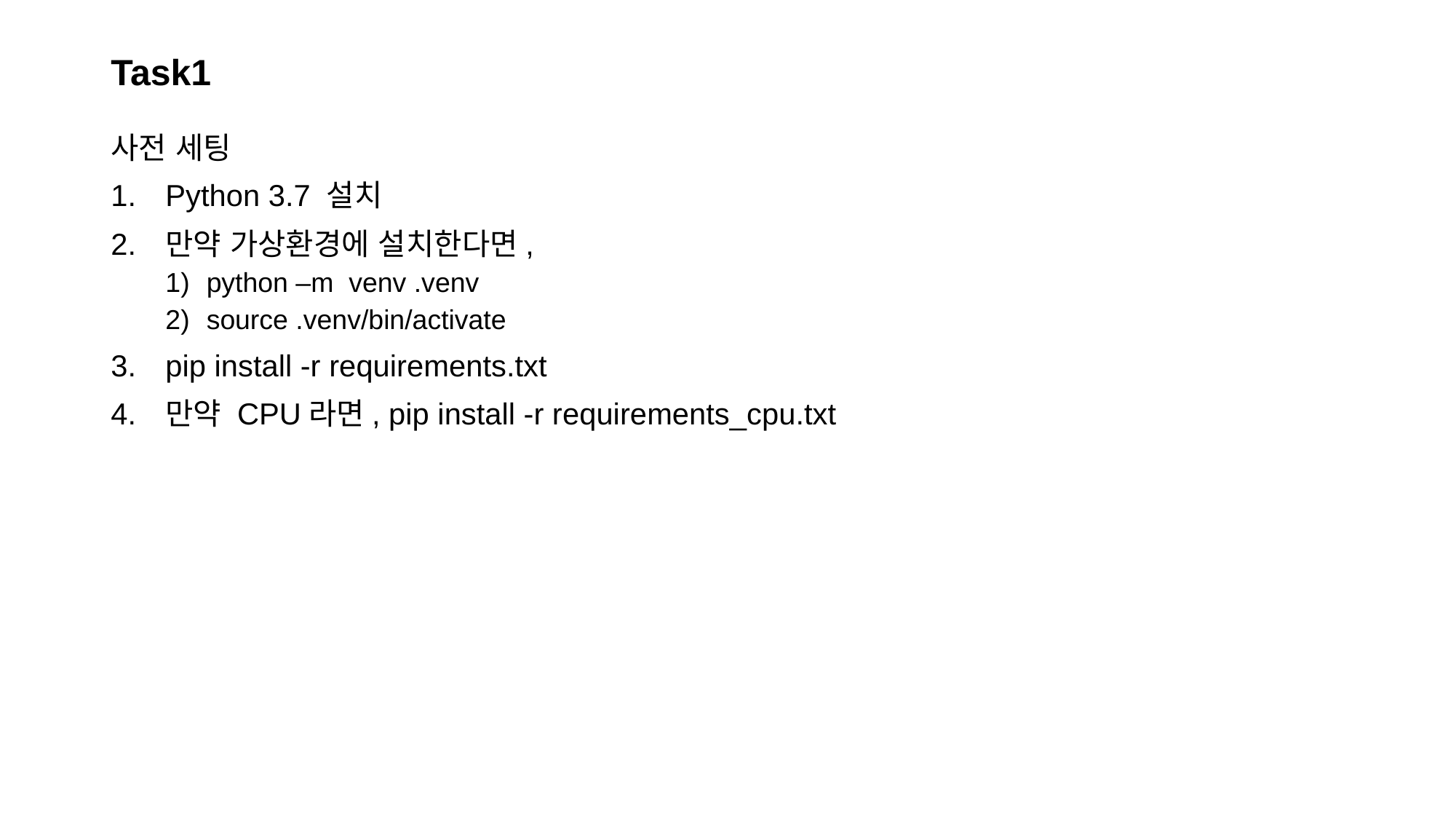

# Task1
사전 세팅
Python 3.7 설치
만약 가상환경에 설치한다면,
python –m  venv .venv
source .venv/bin/activate
pip install -r requirements.txt
만약 CPU라면, pip install -r requirements_cpu.txt